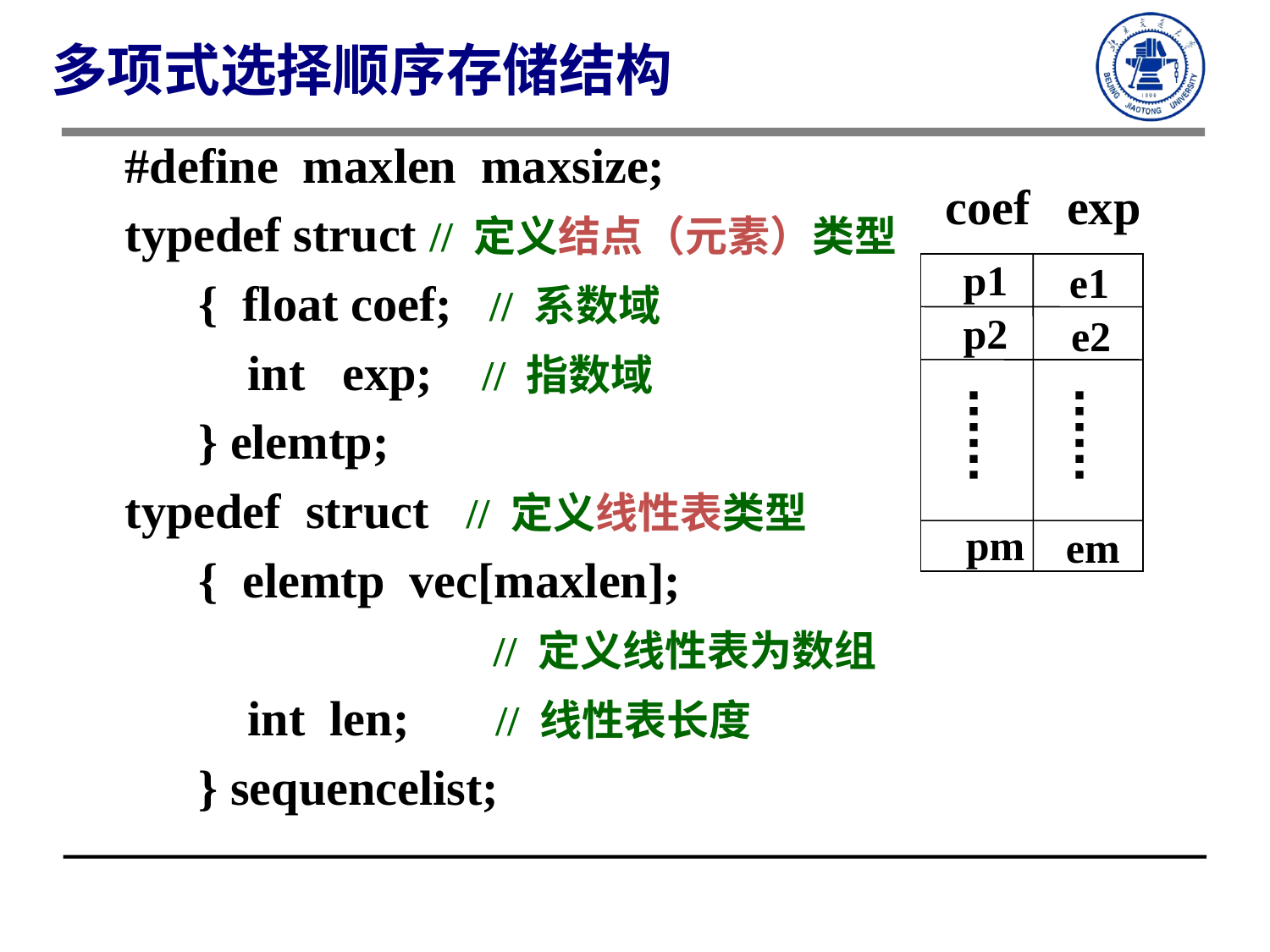

多项式选择顺序存储结构
    #define  maxlen  maxsize;
    typedef struct // 定义结点（元素）类型
          {  float coef;   // 系数域
              int   exp;    // 指数域
          } elemtp;
    typedef  struct   // 定义线性表类型
          {  elemtp  vec[maxlen];
                                  // 定义线性表为数组
              int  len;       // 线性表长度
          } sequencelist;
coef   exp
p1
e1

p2
e2

pm
em